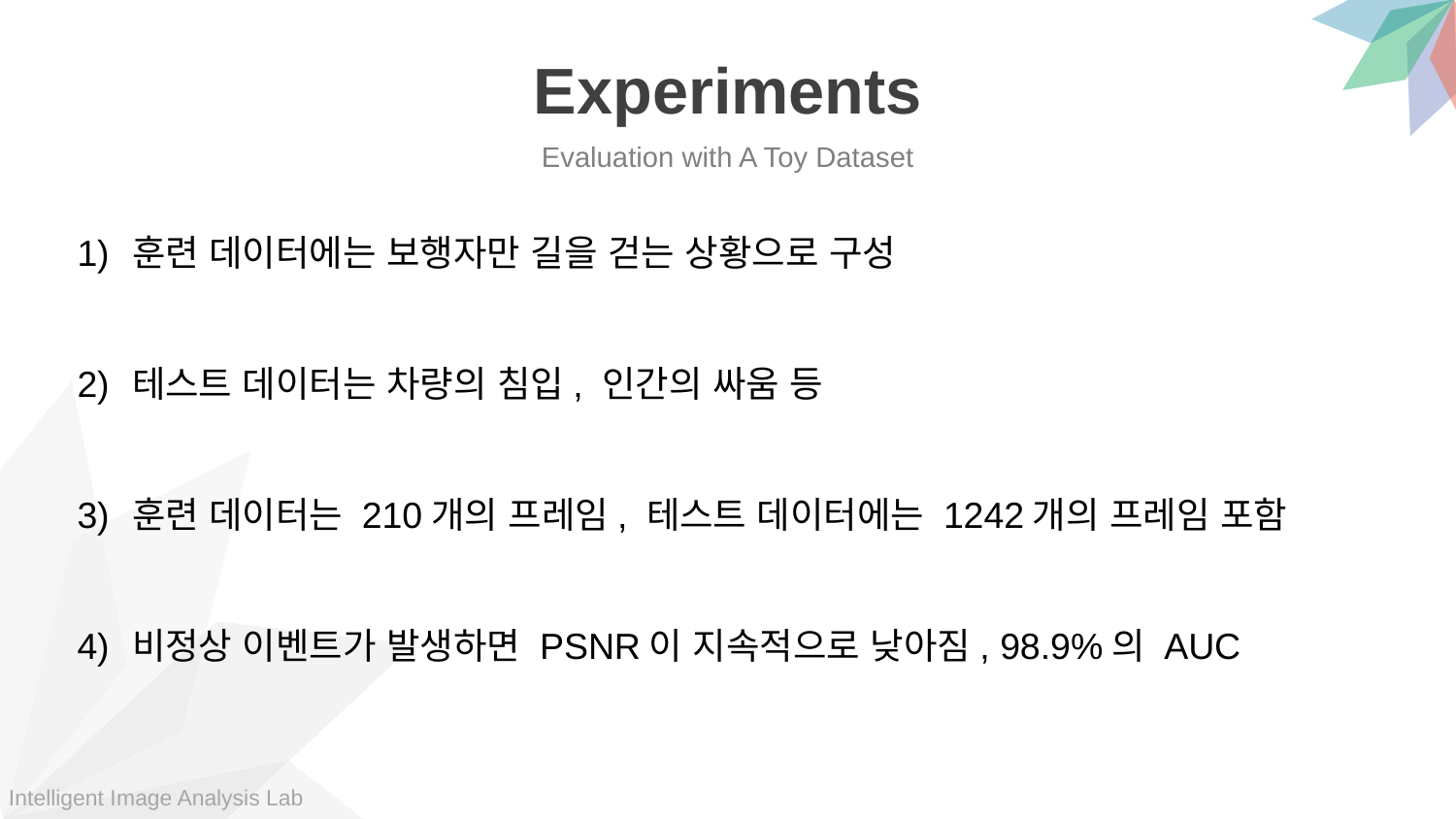

Experiments
Evaluation with A Toy Dataset
훈련 데이터에는 보행자만 길을 걷는 상황으로 구성

테스트 데이터는 차량의 침입, 인간의 싸움 등

훈련 데이터는 210개의 프레임, 테스트 데이터에는 1242개의 프레임 포함

비정상 이벤트가 발생하면 PSNR이 지속적으로 낮아짐, 98.9%의 AUC